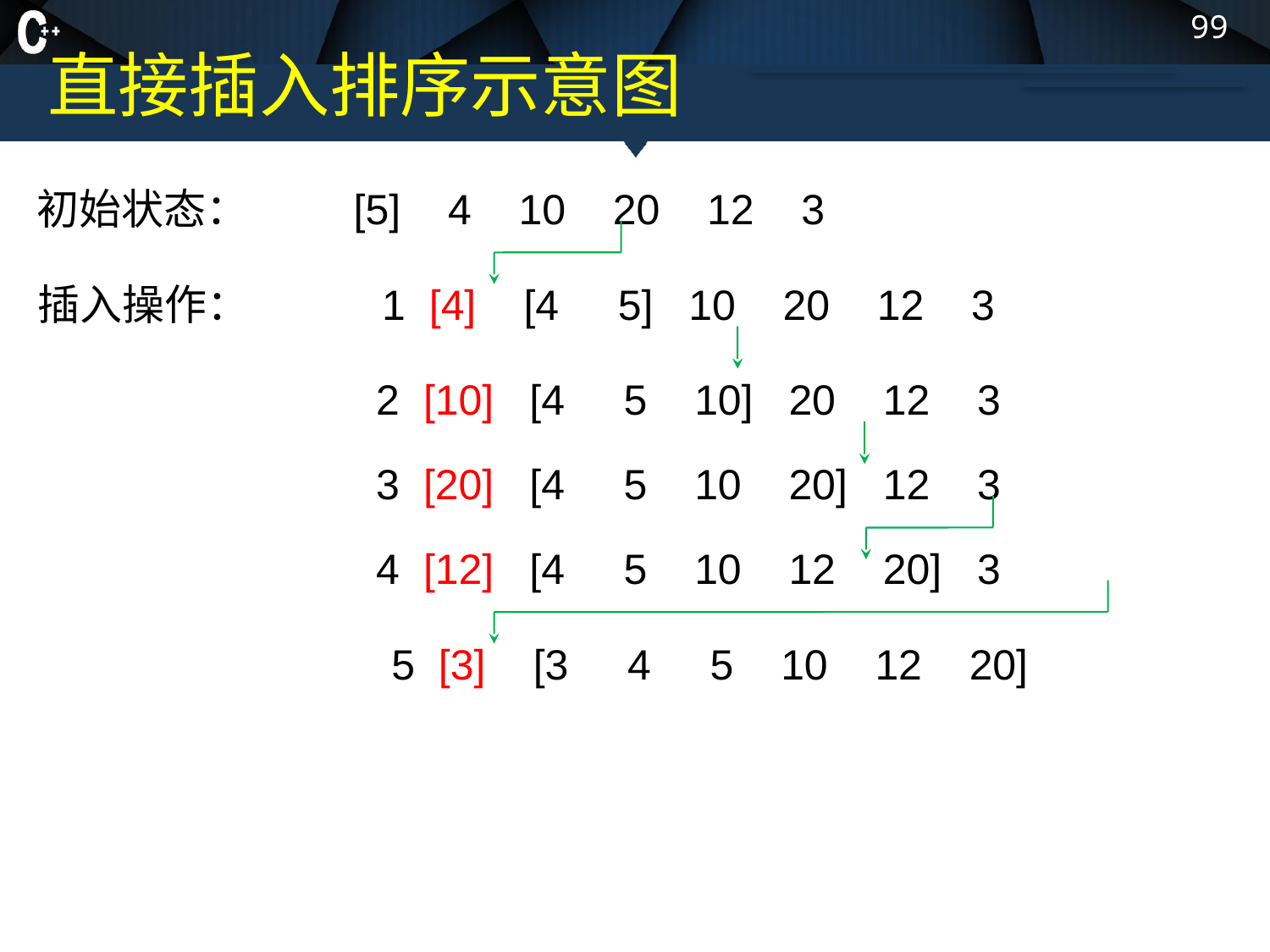

99
# 直接插入排序示意图
初始状态：          [5]    4    10    20    12    3

插入操作：
1  [4]    [4     5]   10    20    12    3

2  [10]   [4     5    10]   20    12    3

3  [20]   [4     5    10    20]   12    3

4  [12]   [4     5    10    12    20]   3

5  [3]    [3     4     5    10    12    20]